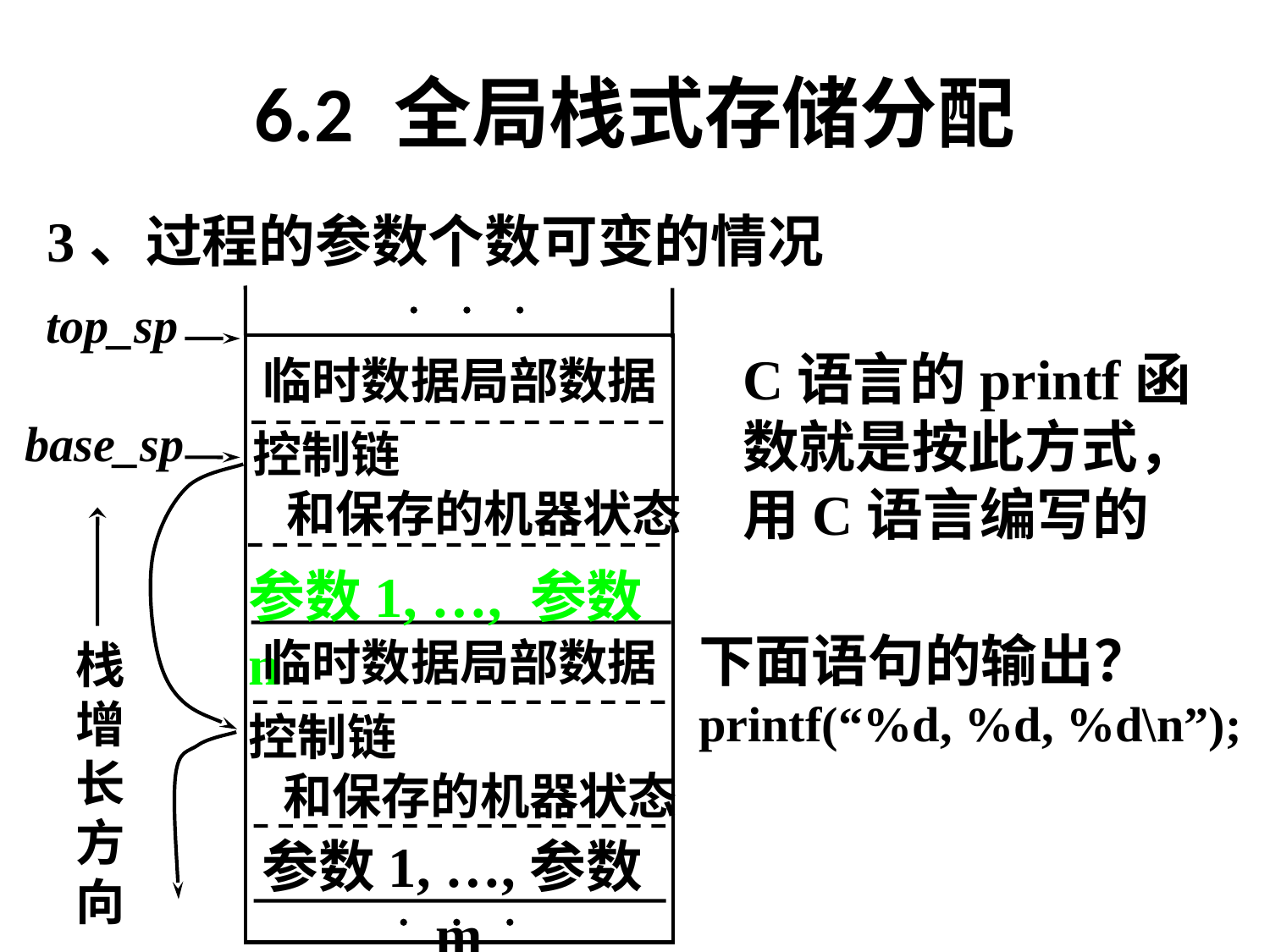

# 6.2 全局栈式存储分配
3、过程的参数个数可变的情况
⋅  ⋅  ⋅
top_sp

临时数据局部数据
base_sp
控制链
  和保存的机器状态

参数1, …, 参数n
临时数据局部数据

栈
增
长
方
向
控制链
  和保存的机器状态

参数1, …,参数m

⋅  ⋅  ⋅

C语言的printf函
数就是按此方式，
用C语言编写的
下面语句的输出？
printf(“%d, %d, %d\n”);